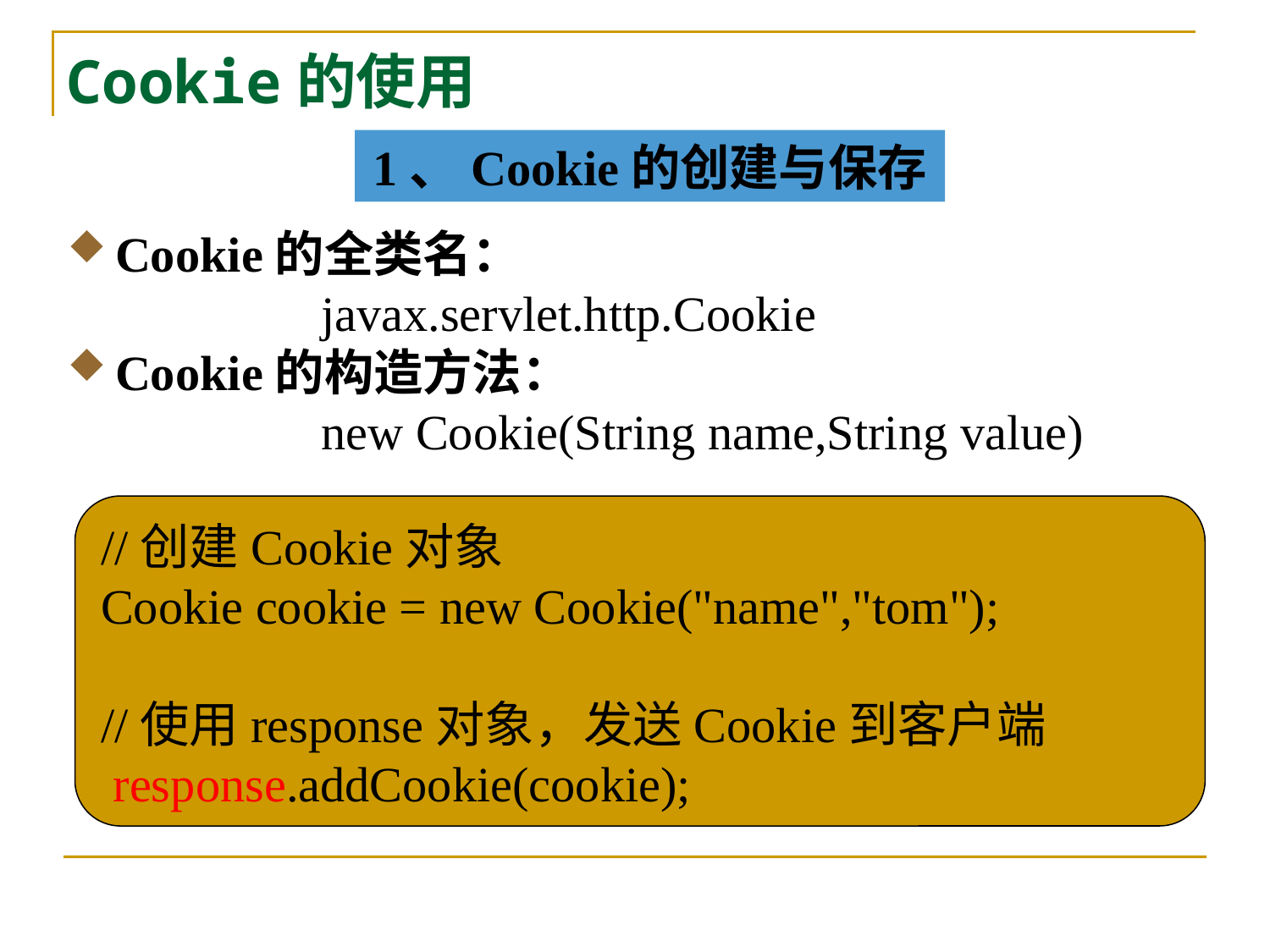

# Cookie的使用
1、Cookie的创建与保存
Cookie的全类名：
		javax.servlet.http.Cookie
Cookie的构造方法：
		new Cookie(String name,String value)
//创建Cookie对象
Cookie cookie = new Cookie("name","tom");

//使用response对象，发送Cookie到客户端
 response.addCookie(cookie);